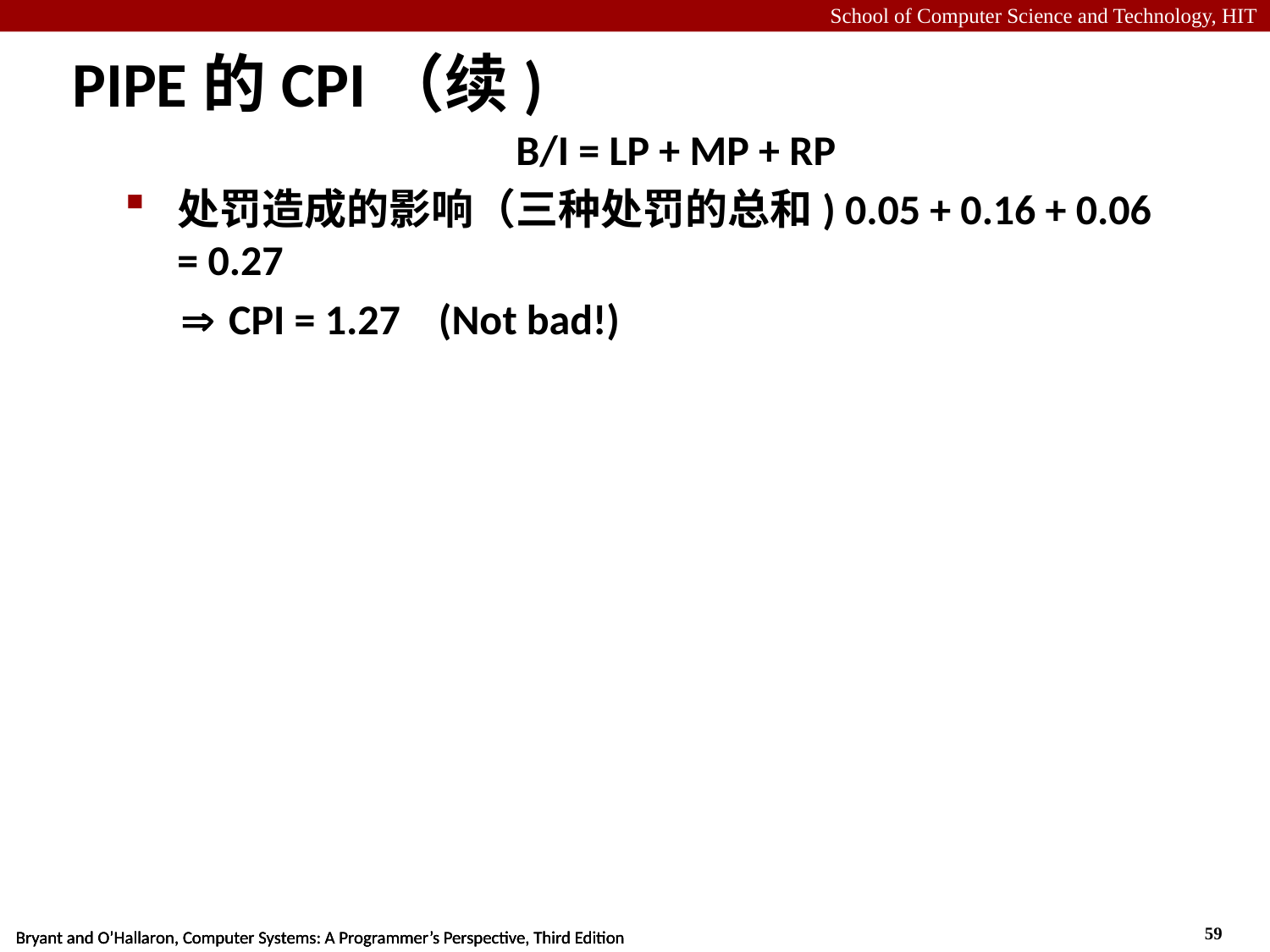

# PIPE的CPI（续)
	B/I = LP + MP + RP
处罚造成的影响（三种处罚的总和) 0.05 + 0.16 + 0.06 = 0.27
⇒	CPI = 1.27    (Not bad!)